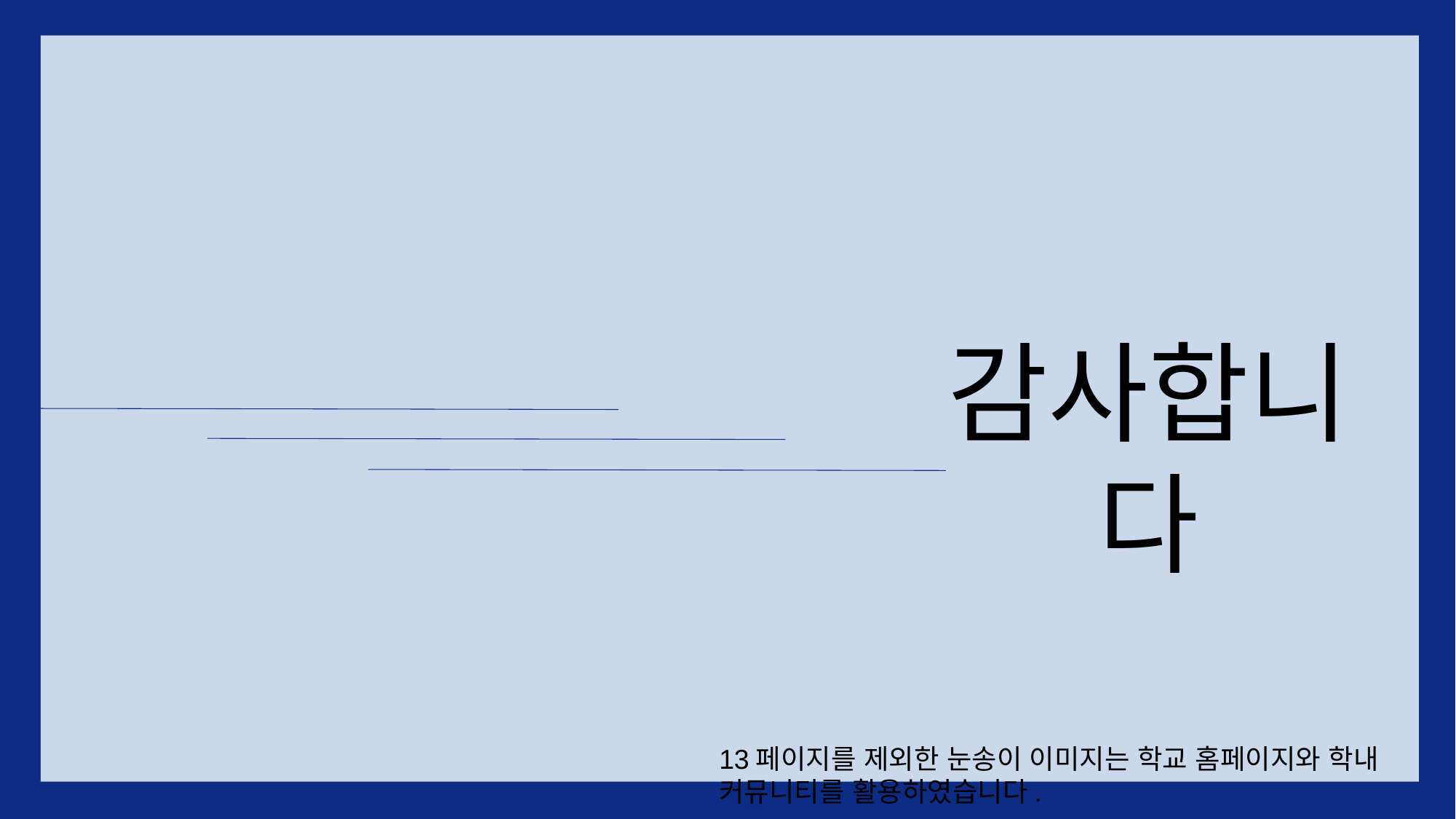

감사합니다
13페이지를 제외한 눈송이 이미지는 학교 홈페이지와 학내 커뮤니티를 활용하였습니다.